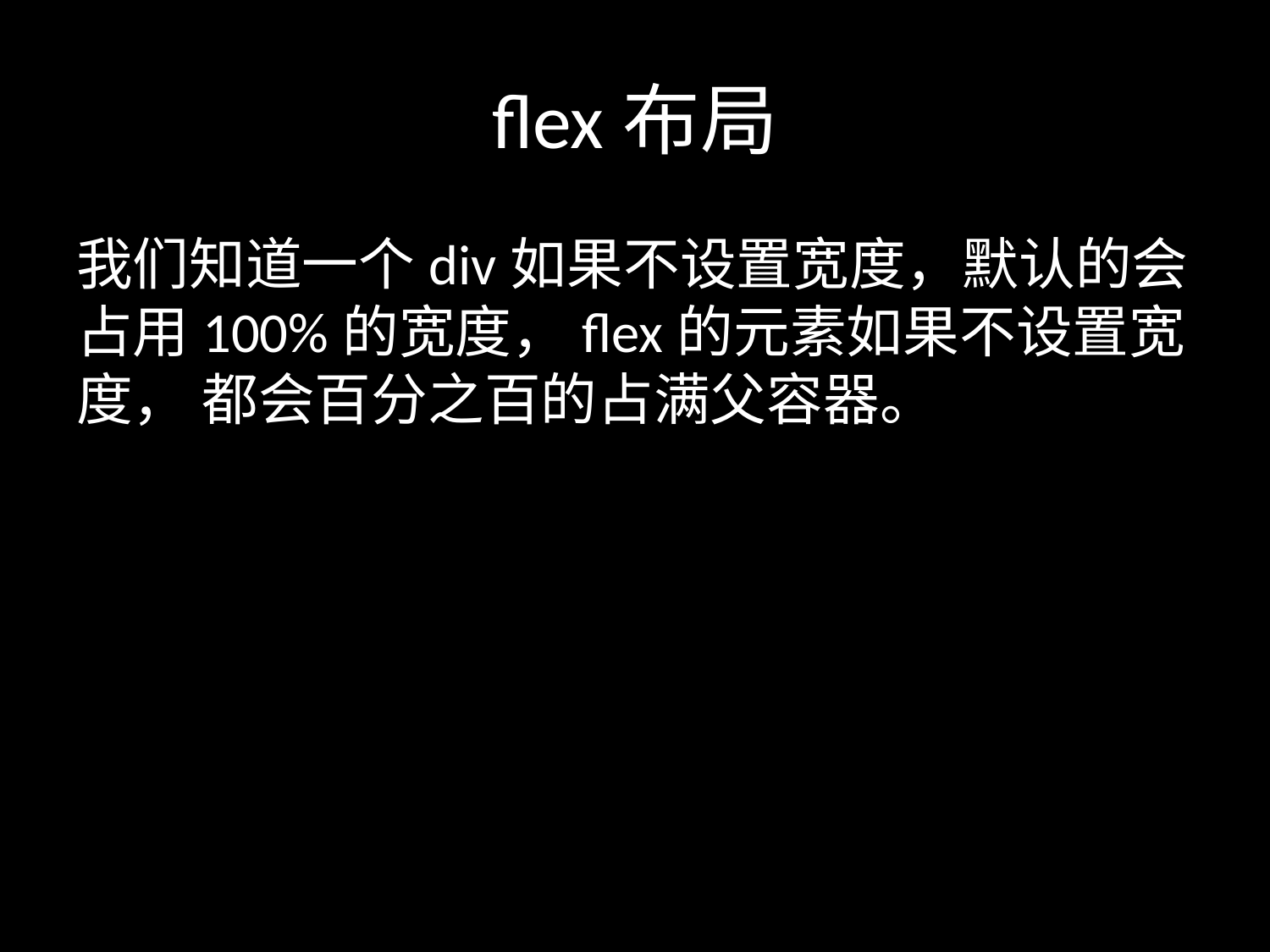

# flex布局
我们知道一个div如果不设置宽度，默认的会占用100%的宽度，flex的元素如果不设置宽度， 都会百分之百的占满父容器。